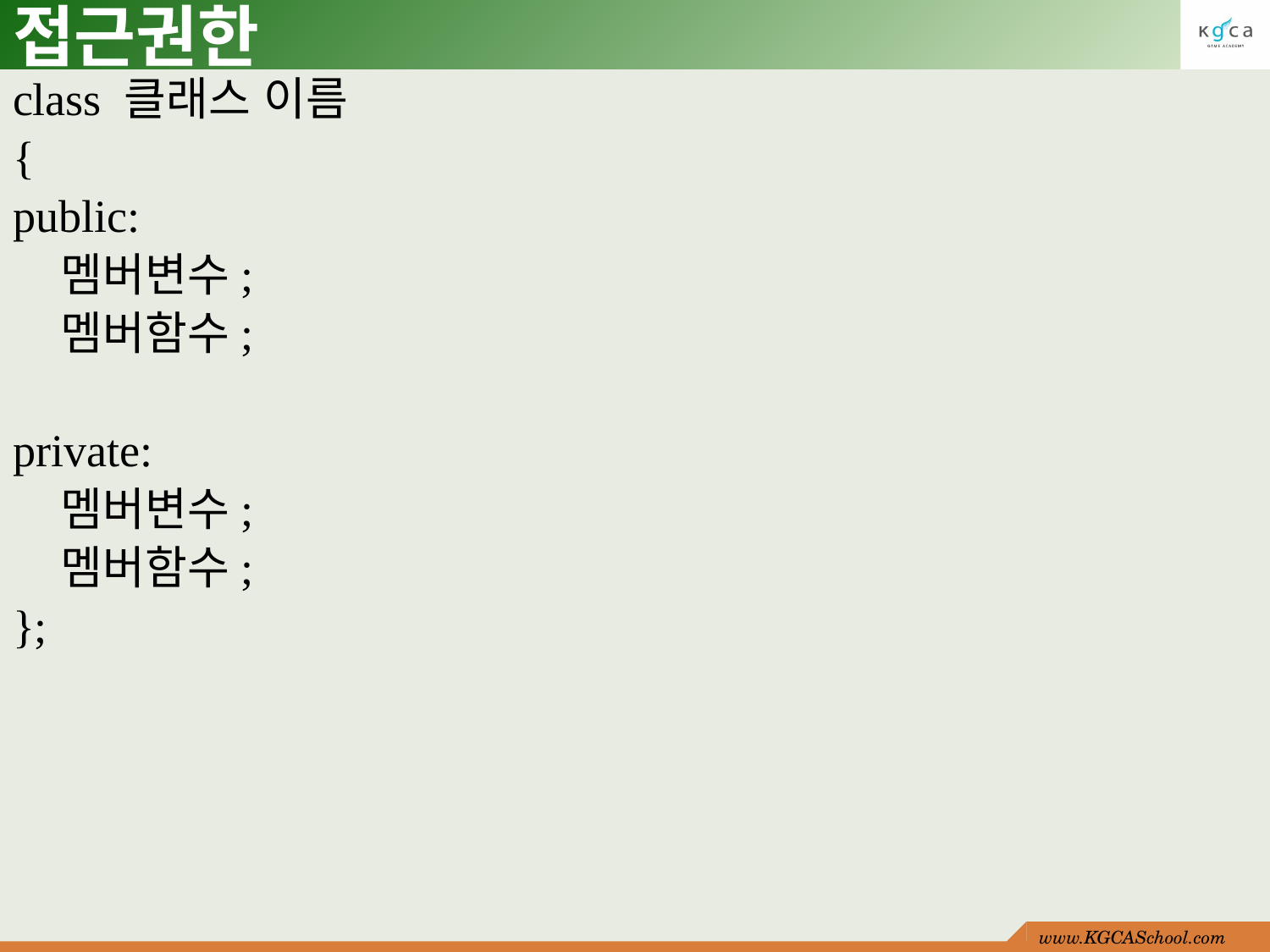

# 접근권한
class 클래스 이름
{
public:
	멤버변수;
	멤버함수;

private:
	멤버변수;
	멤버함수;
};